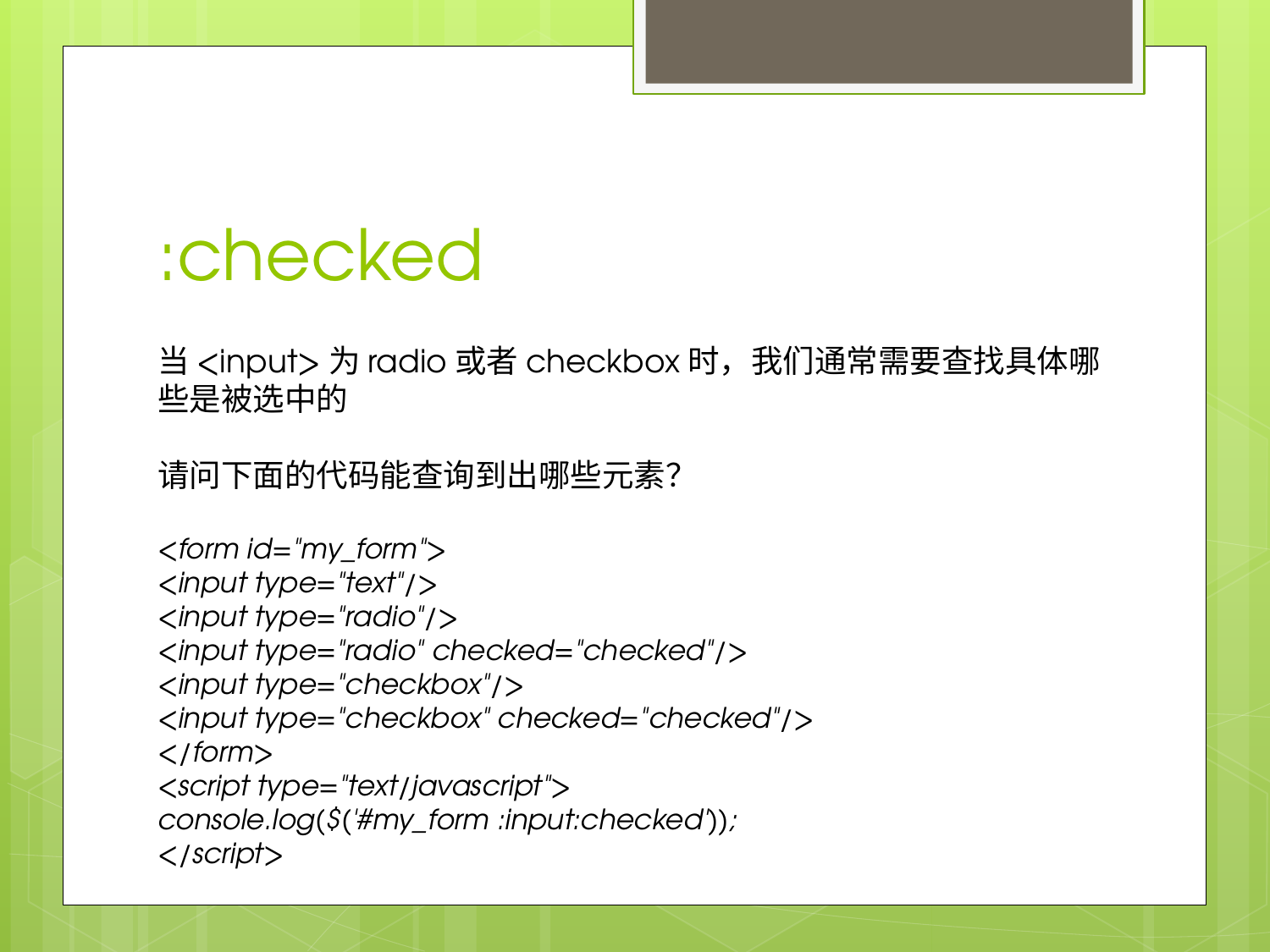

# :checked
当<input>为radio或者checkbox时，我们通常需要查找具体哪些是被选中的

请问下面的代码能查询到出哪些元素？

<form id="my_form">
<input type="text"/>
<input type="radio"/>
<input type="radio" checked="checked"/>
<input type="checkbox"/>
<input type="checkbox" checked="checked"/>
</form>
<script type="text/javascript">
console.log($('#my_form :input:checked'));
</script>